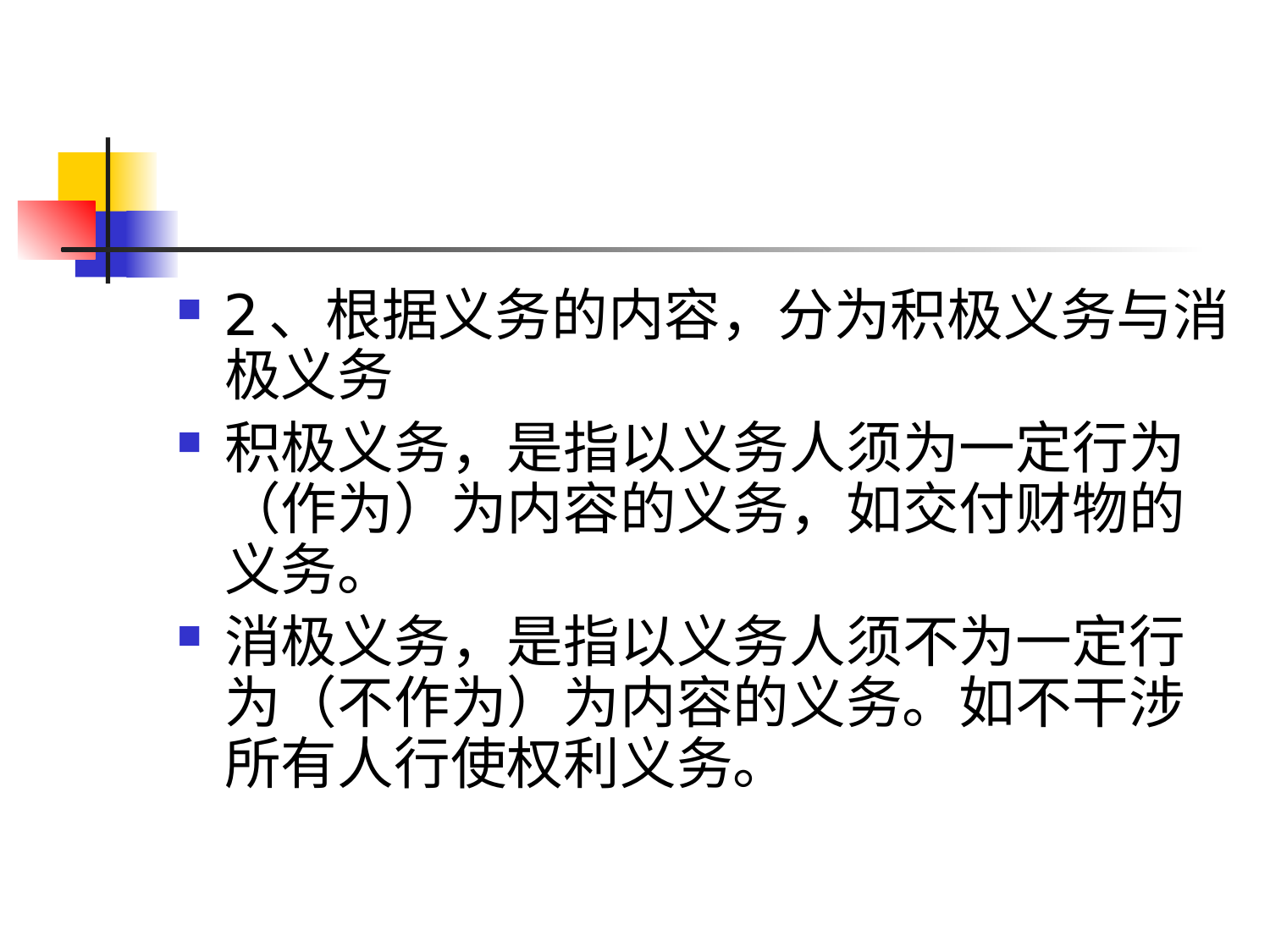

#
2、根据义务的内容，分为积极义务与消极义务
积极义务，是指以义务人须为一定行为（作为）为内容的义务，如交付财物的义务。
消极义务，是指以义务人须不为一定行为（不作为）为内容的义务。如不干涉所有人行使权利义务。